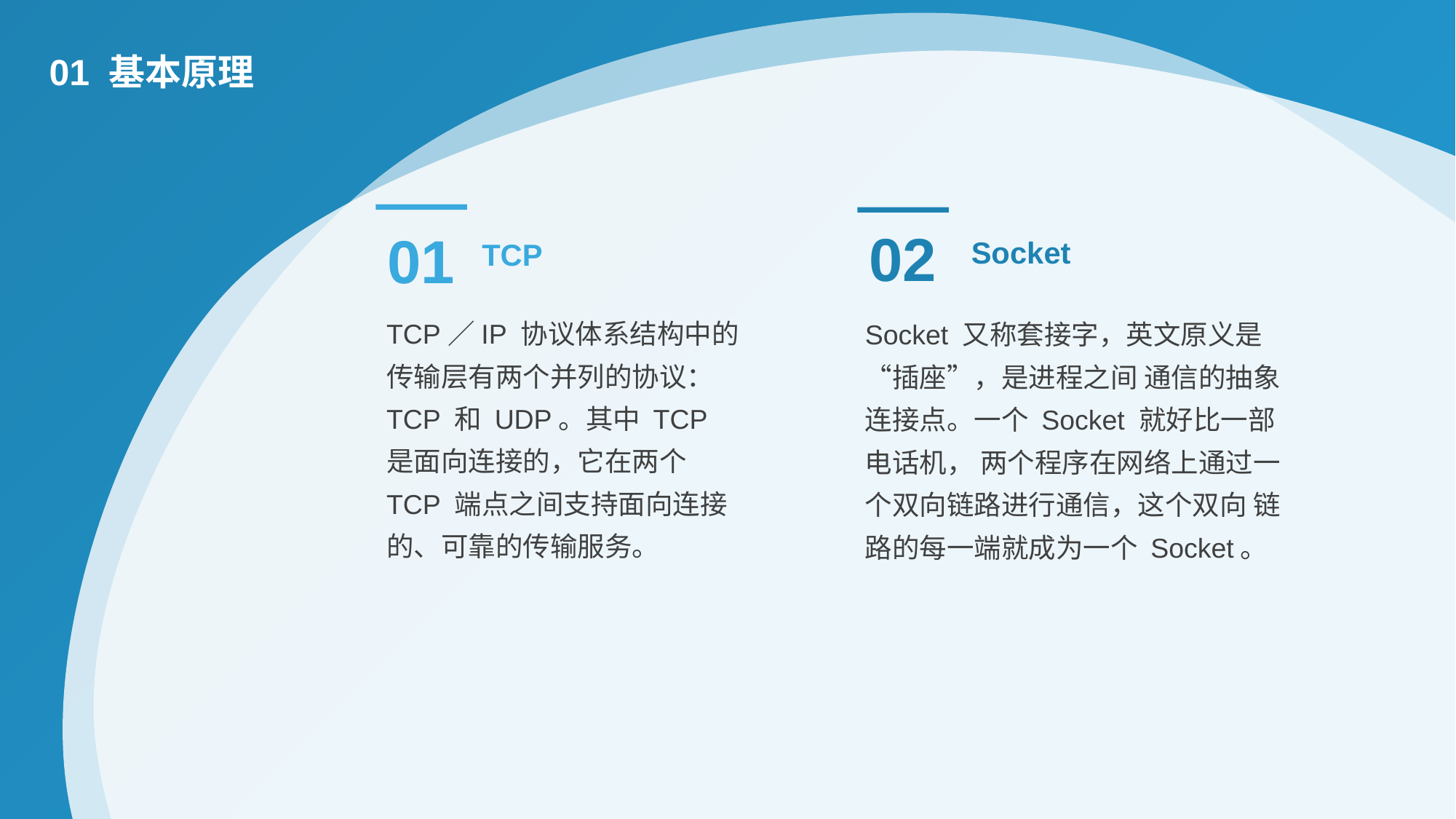

01 基本原理
02
01

Socket
TCP
TCP／IP 协议体系结构中的传输层有两个并列的协议： TCP 和 UDP。其中 TCP 是面向连接的，它在两个 TCP 端点之间支持面向连接的、可靠的传输服务。
Socket 又称套接字，英文原义是“插座”，是进程之间 通信的抽象连接点。一个 Socket 就好比一部电话机， 两个程序在网络上通过一个双向链路进行通信，这个双向 链路的每一端就成为一个 Socket。